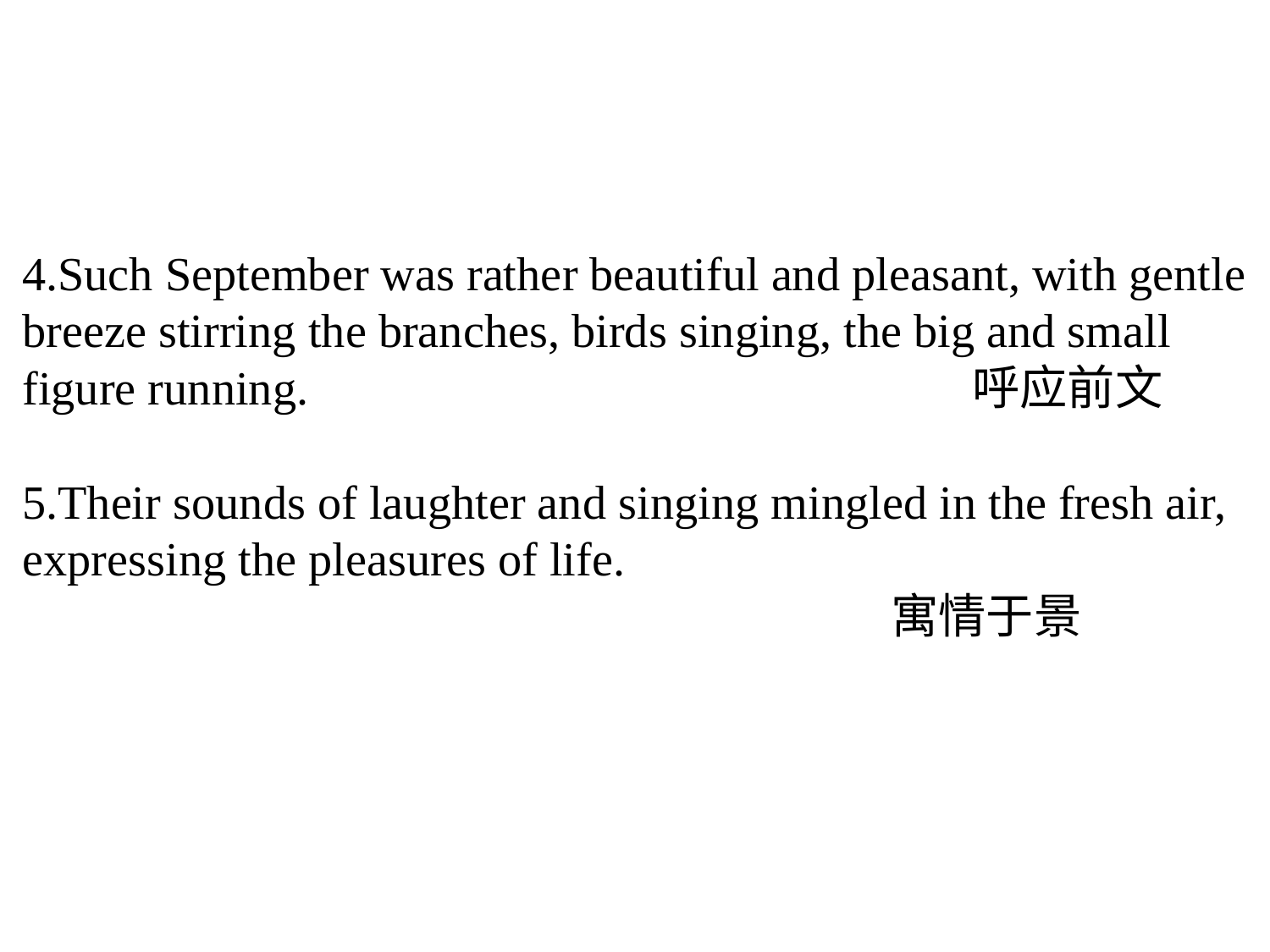

4.Such September was rather beautiful and pleasant, with gentle breeze stirring the branches, birds singing, the big and small figure running.                                                       呼应前文

5.Their sounds of laughter and singing mingled in the fresh air, expressing the pleasures of life.
                                                                                 寓情于景